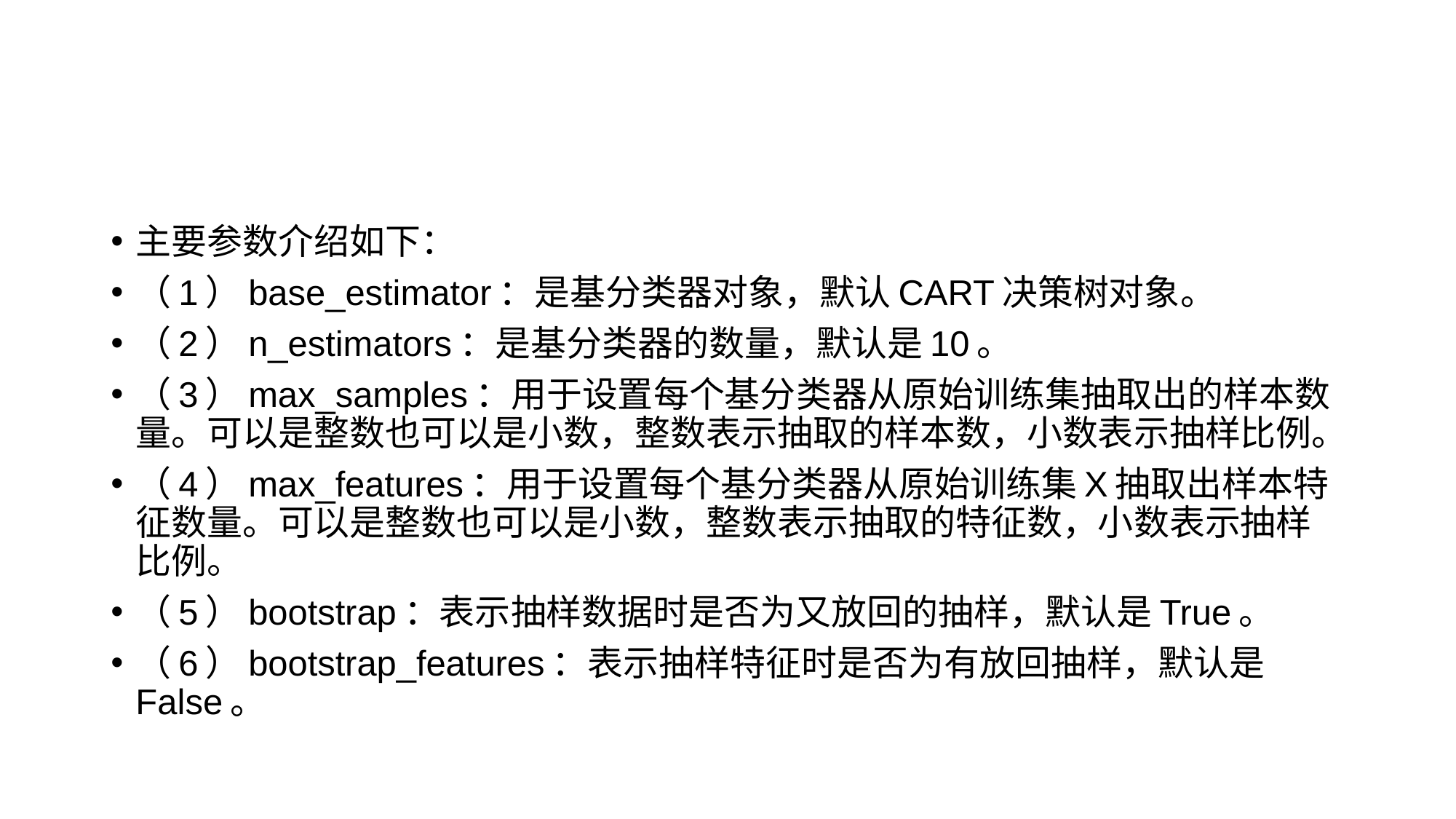

#
主要参数介绍如下：
（1）base_estimator：是基分类器对象，默认CART决策树对象。
（2）n_estimators：是基分类器的数量，默认是10。
（3）max_samples：用于设置每个基分类器从原始训练集抽取出的样本数量。可以是整数也可以是小数，整数表示抽取的样本数，小数表示抽样比例。
（4）max_features：用于设置每个基分类器从原始训练集X抽取出样本特征数量。可以是整数也可以是小数，整数表示抽取的特征数，小数表示抽样比例。
（5）bootstrap：表示抽样数据时是否为又放回的抽样，默认是True。
（6）bootstrap_features：表示抽样特征时是否为有放回抽样，默认是False。